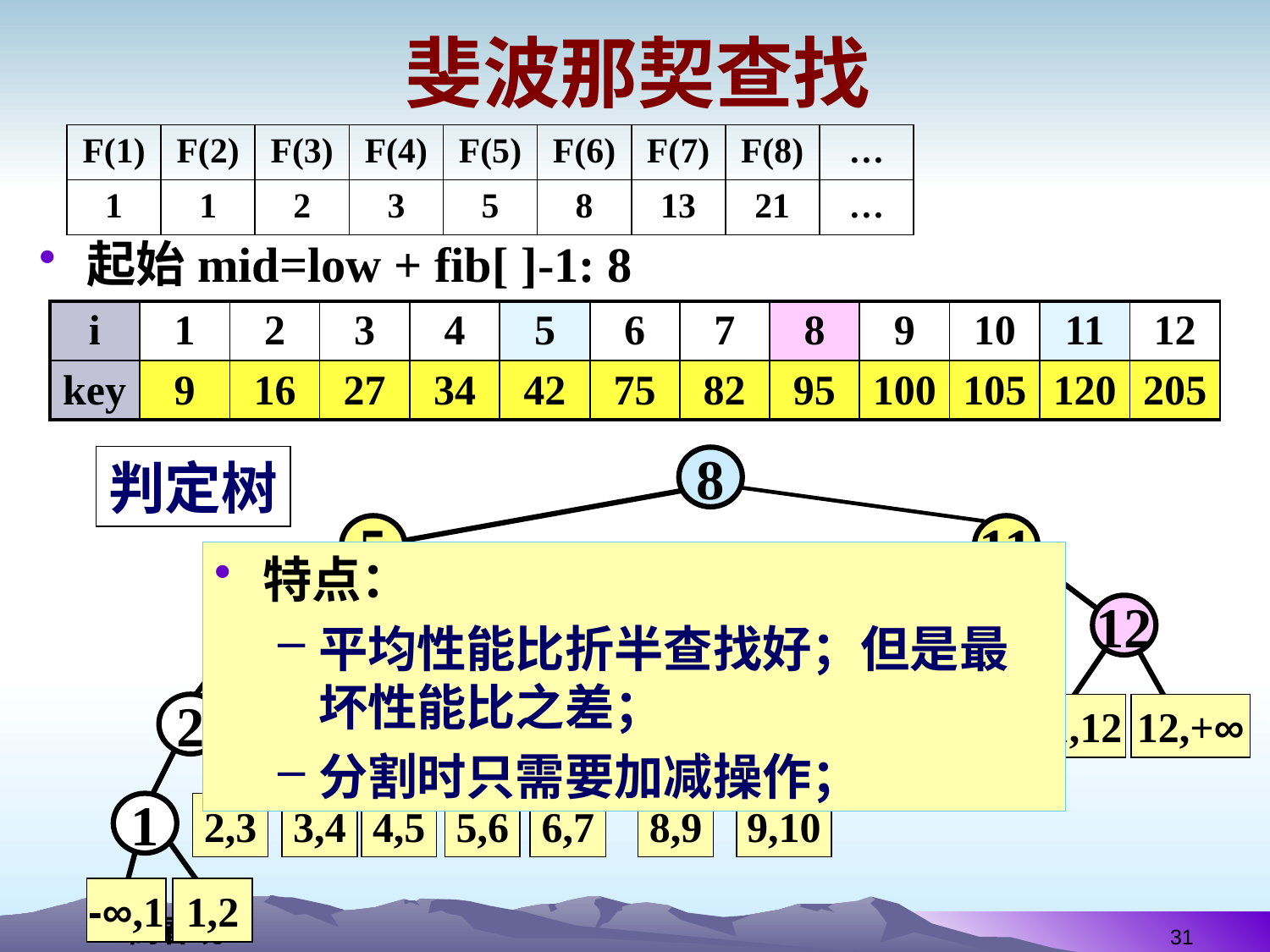

# 斐波那契查找
| F(1) | F(2) | F(3) | F(4) | F(5) | F(6) | F(7) | F(8) | … |
| --- | --- | --- | --- | --- | --- | --- | --- | --- |
| 1 | 1 | 2 | 3 | 5 | 8 | 13 | 21 | … |
起始mid=low + fib[ ]-1: 8

| i | 1 | 2 | 3 | 4 | 5 | 6 | 7 | 8 | 9 | 10 | 11 | 12 |
| --- | --- | --- | --- | --- | --- | --- | --- | --- | --- | --- | --- | --- |
| key | 9 | 16 | 27 | 34 | 42 | 75 | 82 | 95 | 100 | 105 | 120 | 205 |
判定树
8

5
11
特点：
平均性能比折半查找好；但是最坏性能比之差；
分割时只需要加减操作；

3
7
10
12

7,8
10,11
11,12
12,+∞

2,3
3,4
4,5
5,6
6,7
8,9
9,10

-∞,1
1,2

2
4
6
9

1
31